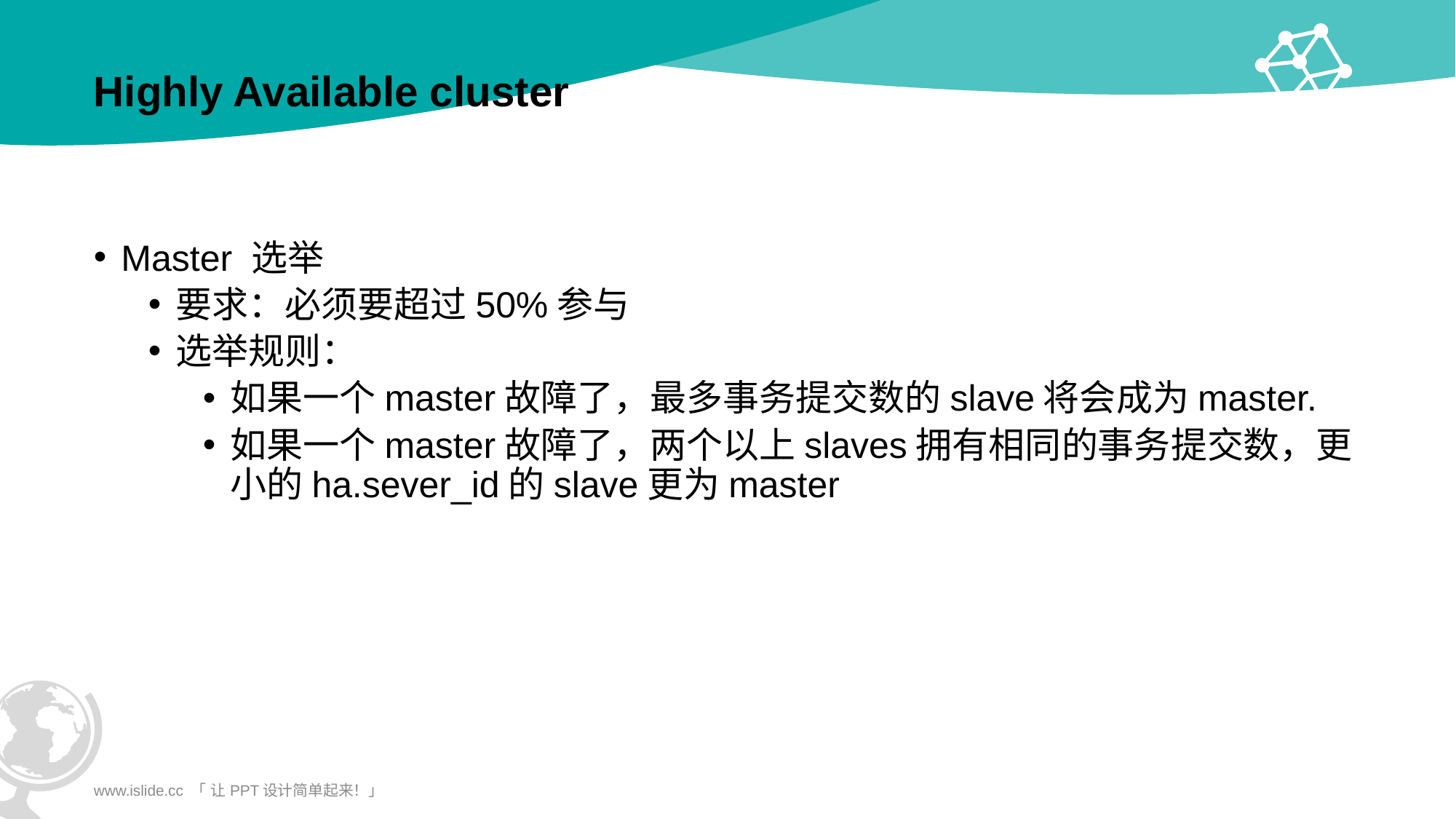

# Highly Available cluster

Master 选举
要求：必须要超过50%参与
选举规则：
如果一个master故障了，最多事务提交数的slave将会成为master.
如果一个master故障了，两个以上slaves拥有相同的事务提交数，更小的ha.sever_id的slave更为master

www.islide.cc 「 让PPT设计简单起来！」
55